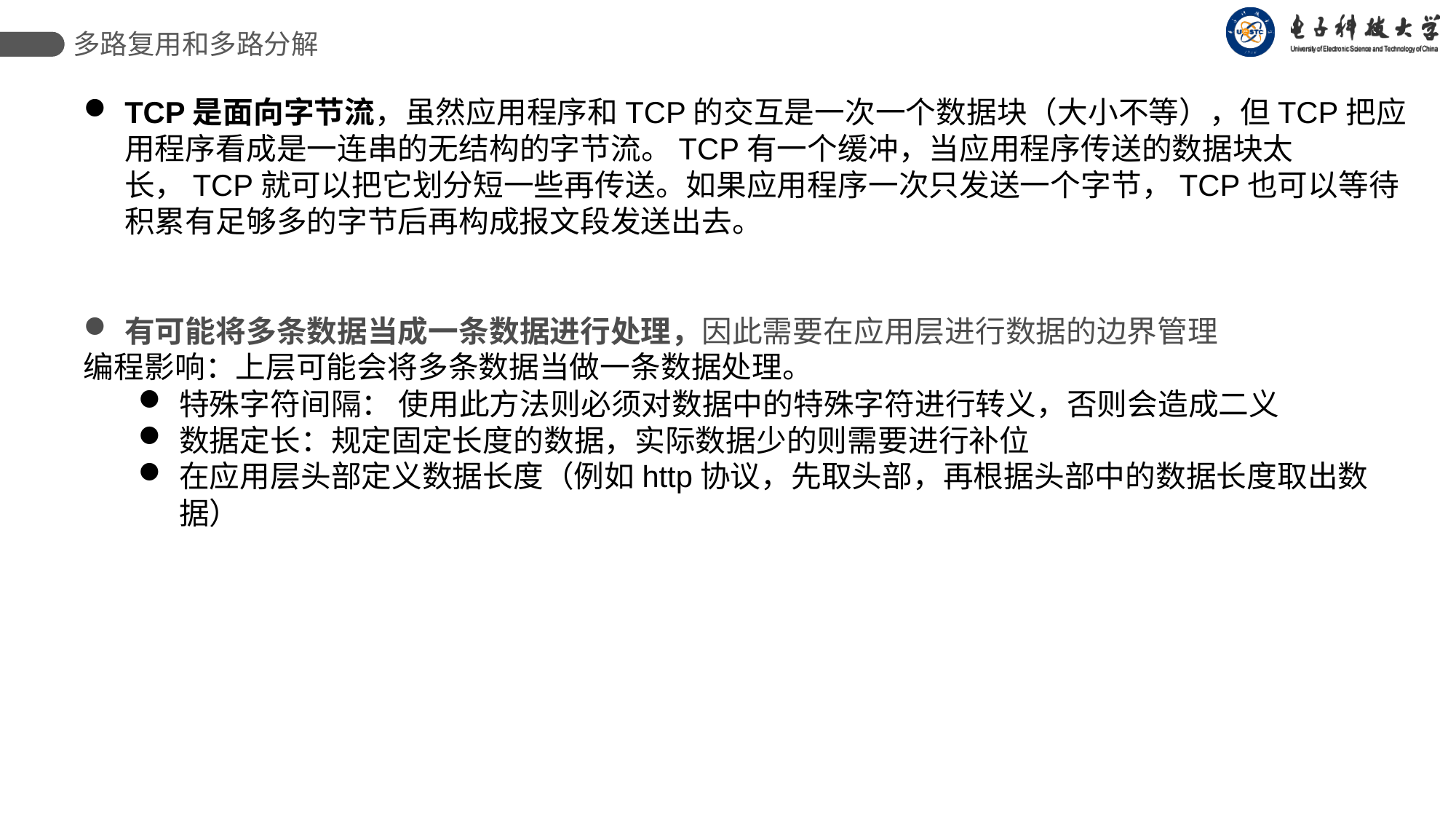

多路复用和多路分解

TCP是面向字节流，虽然应用程序和TCP的交互是一次一个数据块（大小不等），但TCP把应用程序看成是一连串的无结构的字节流。TCP有一个缓冲，当应用程序传送的数据块太长，TCP就可以把它划分短一些再传送。如果应用程序一次只发送一个字节，TCP也可以等待积累有足够多的字节后再构成报文段发送出去。

有可能将多条数据当成一条数据进行处理，因此需要在应用层进行数据的边界管理
编程影响：上层可能会将多条数据当做一条数据处理。
特殊字符间隔： 使用此方法则必须对数据中的特殊字符进行转义，否则会造成二义
数据定长：规定固定长度的数据，实际数据少的则需要进行补位
在应用层头部定义数据长度（例如http协议，先取头部，再根据头部中的数据长度取出数据）